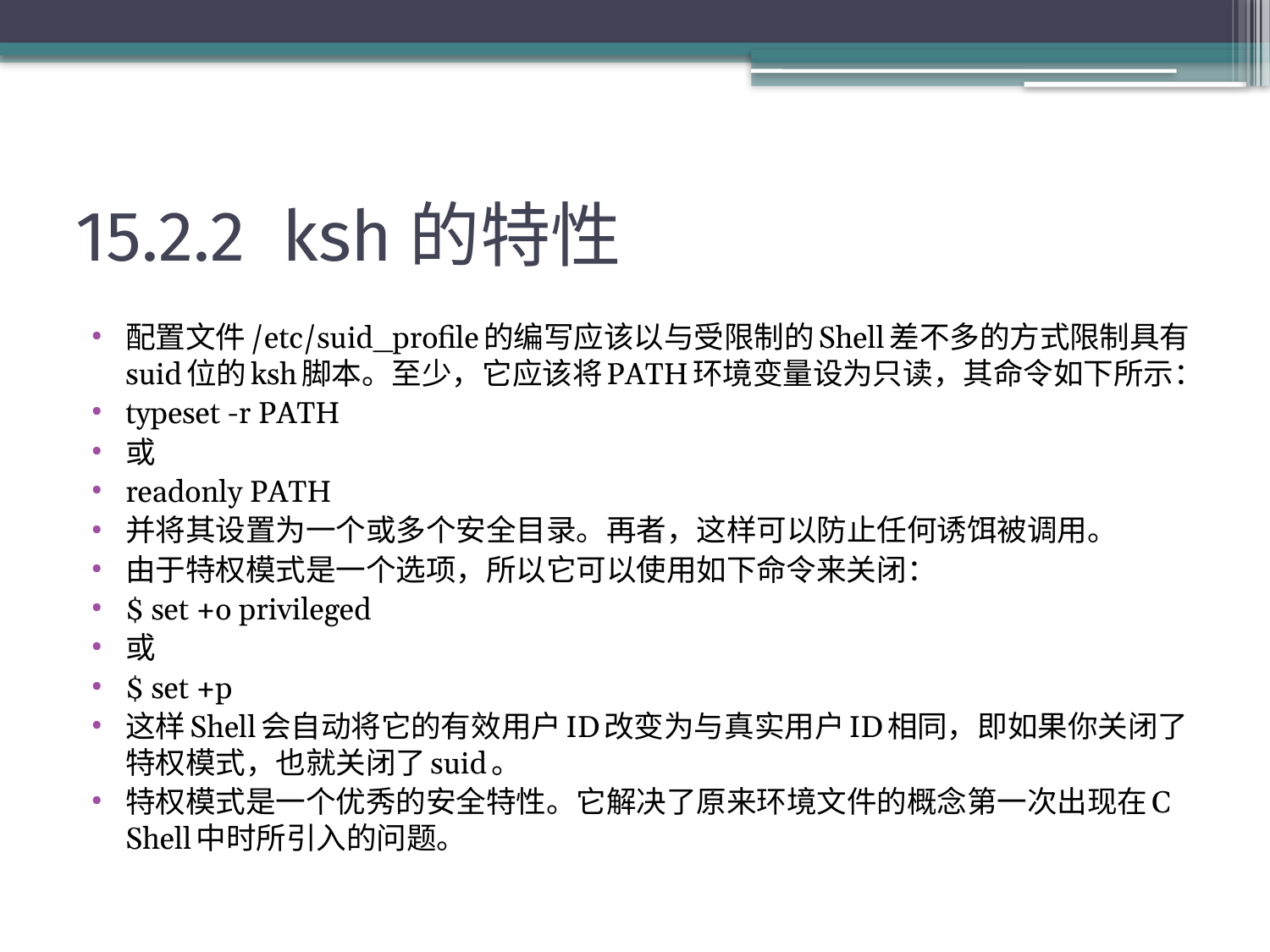

# 15.2.2  ksh的特性
配置文件/etc/suid_profile的编写应该以与受限制的Shell差不多的方式限制具有suid位的ksh脚本。至少，它应该将PATH环境变量设为只读，其命令如下所示：
typeset -r PATH
或
readonly PATH
并将其设置为一个或多个安全目录。再者，这样可以防止任何诱饵被调用。
由于特权模式是一个选项，所以它可以使用如下命令来关闭：
$ set +o privileged
或
$ set +p
这样Shell会自动将它的有效用户ID改变为与真实用户ID相同，即如果你关闭了特权模式，也就关闭了suid。
特权模式是一个优秀的安全特性。它解决了原来环境文件的概念第一次出现在C Shell中时所引入的问题。